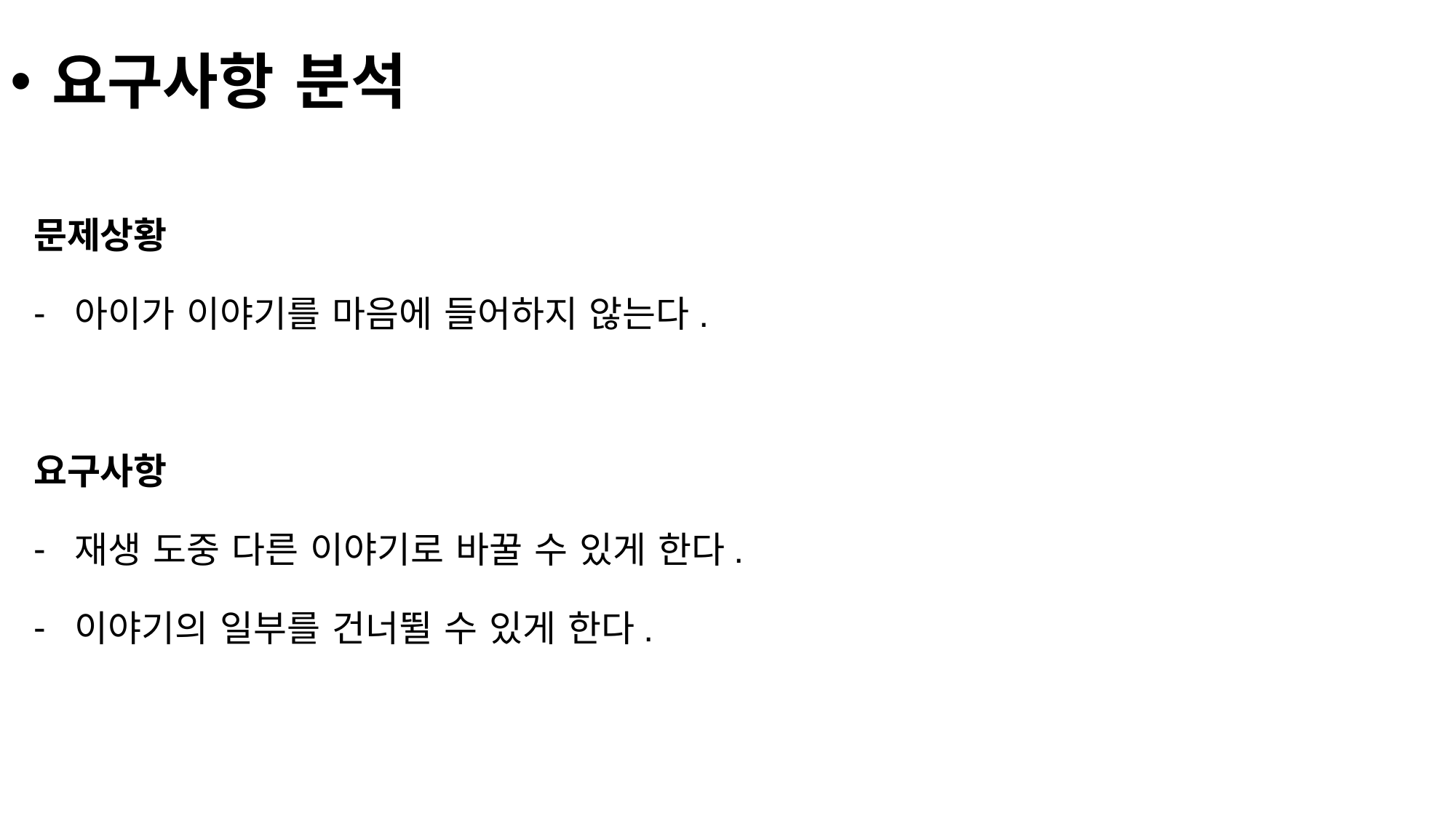

요구사항 분석
문제상황

아이가 이야기를 마음에 들어하지 않는다.

요구사항

재생 도중 다른 이야기로 바꿀 수 있게 한다.

이야기의 일부를 건너뛸 수 있게 한다.